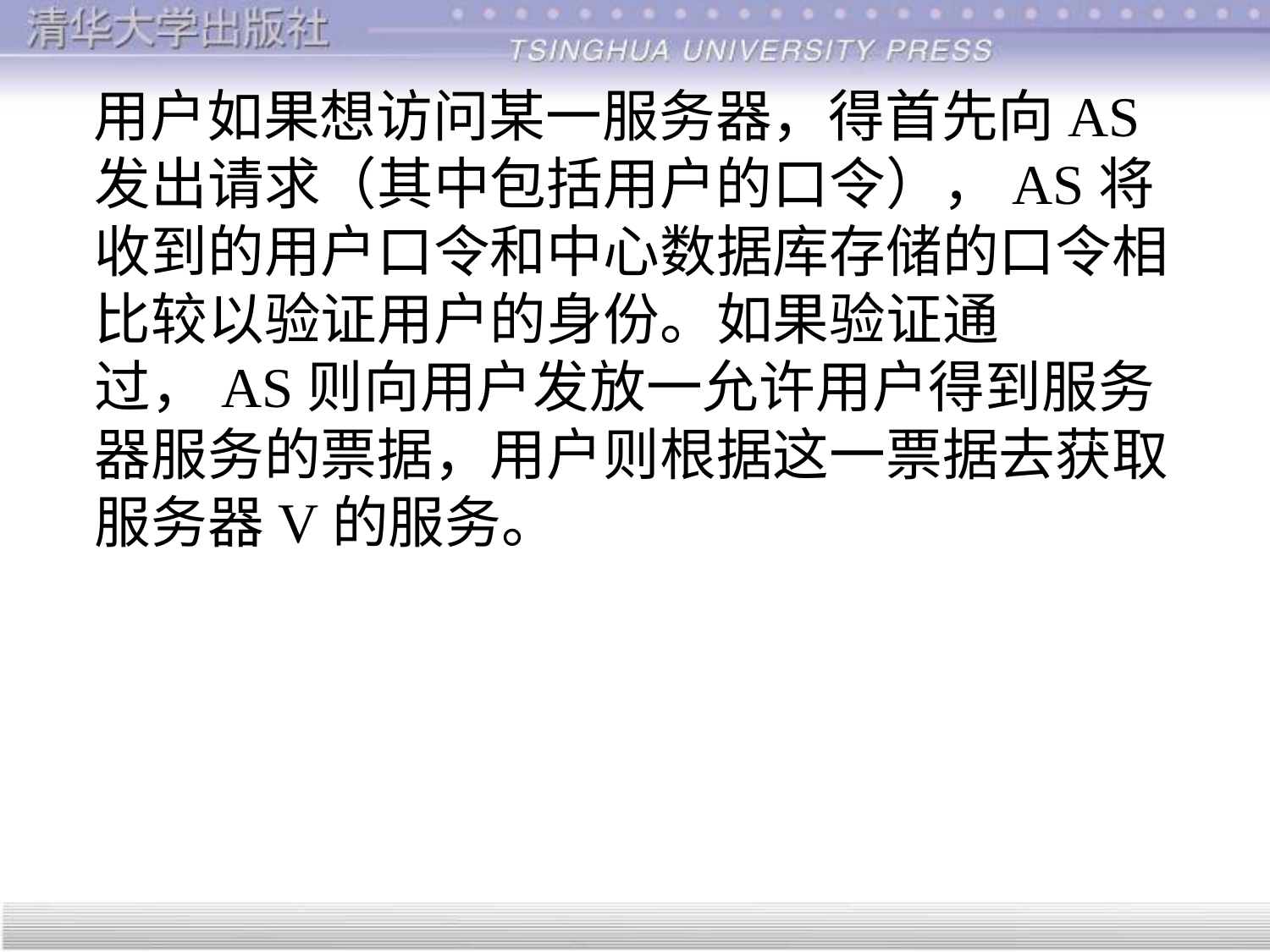

用户如果想访问某一服务器，得首先向AS发出请求（其中包括用户的口令），AS将收到的用户口令和中心数据库存储的口令相比较以验证用户的身份。如果验证通过，AS则向用户发放一允许用户得到服务器服务的票据，用户则根据这一票据去获取服务器V的服务。